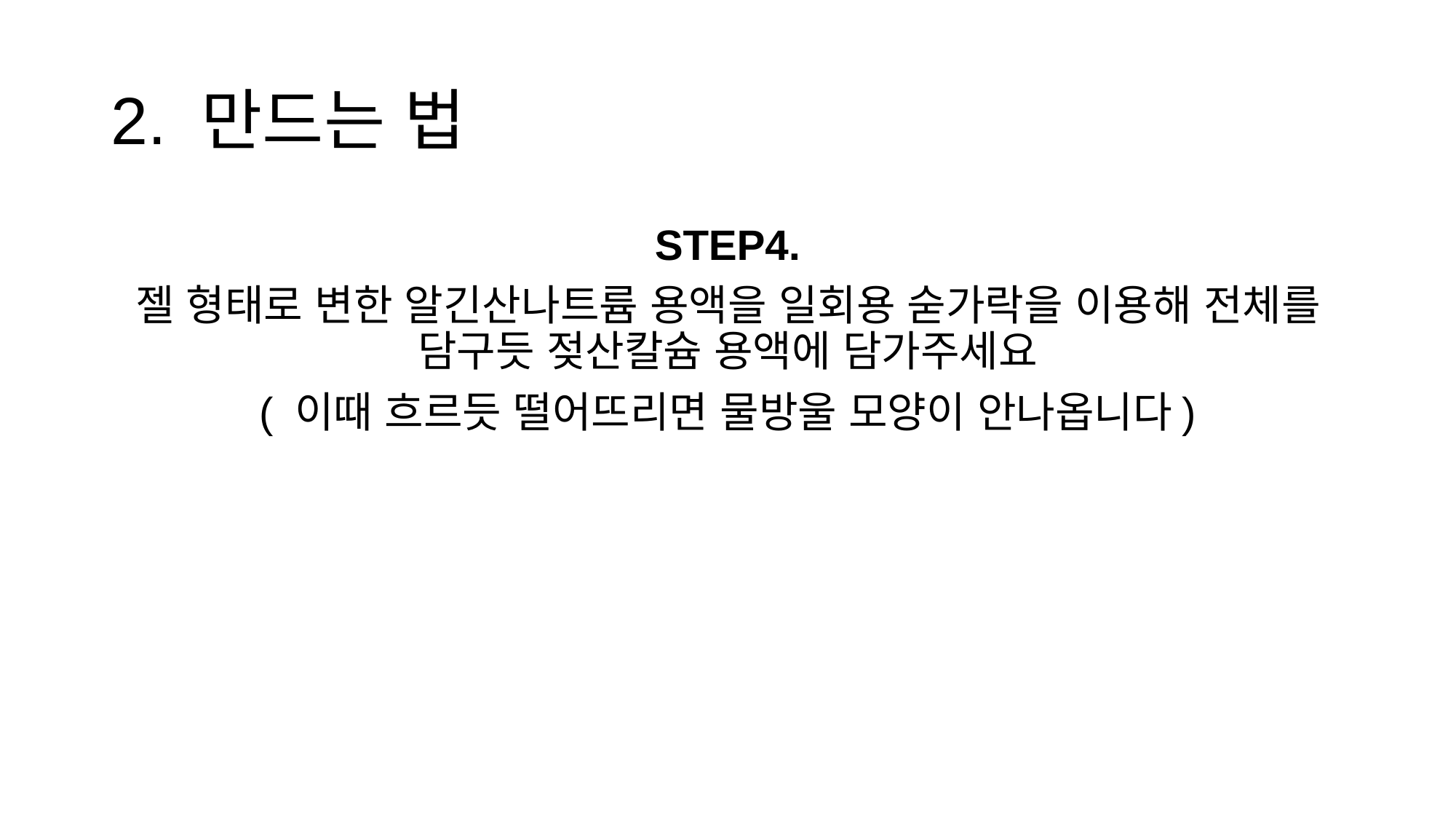

# 2. 만드는 법
STEP4.
젤 형태로 변한 알긴산나트륨 용액을 일회용 숟가락을 이용해 전체를 담구듯 젖산칼슘 용액에 담가주세요
( 이때 흐르듯 떨어뜨리면 물방울 모양이 안나옵니다)